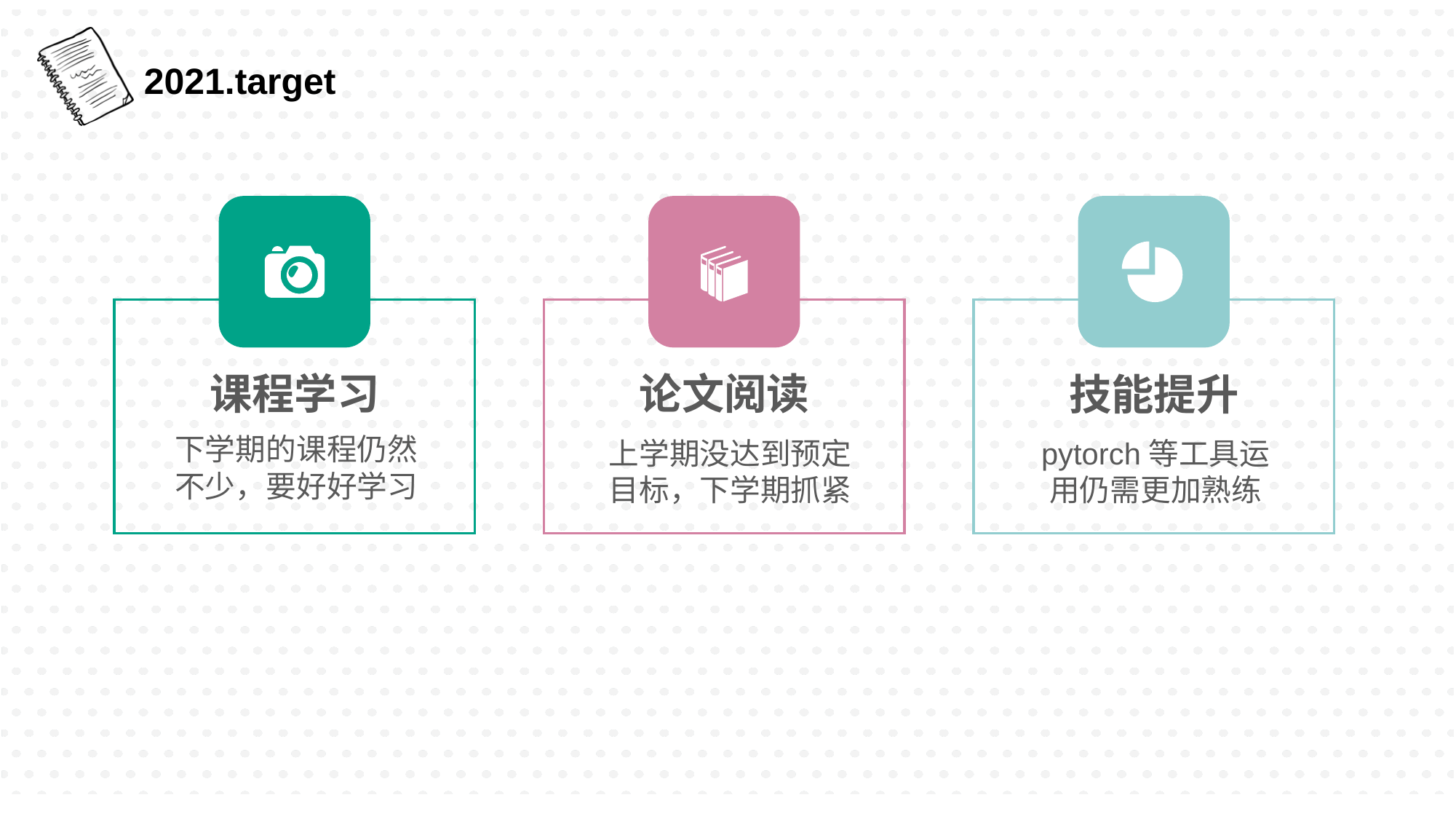

技能提升
pytorch等工具运用仍需更加熟练

课程学习
下学期的课程仍然不少，要好好学习

论文阅读
上学期没达到预定目标，下学期抓紧